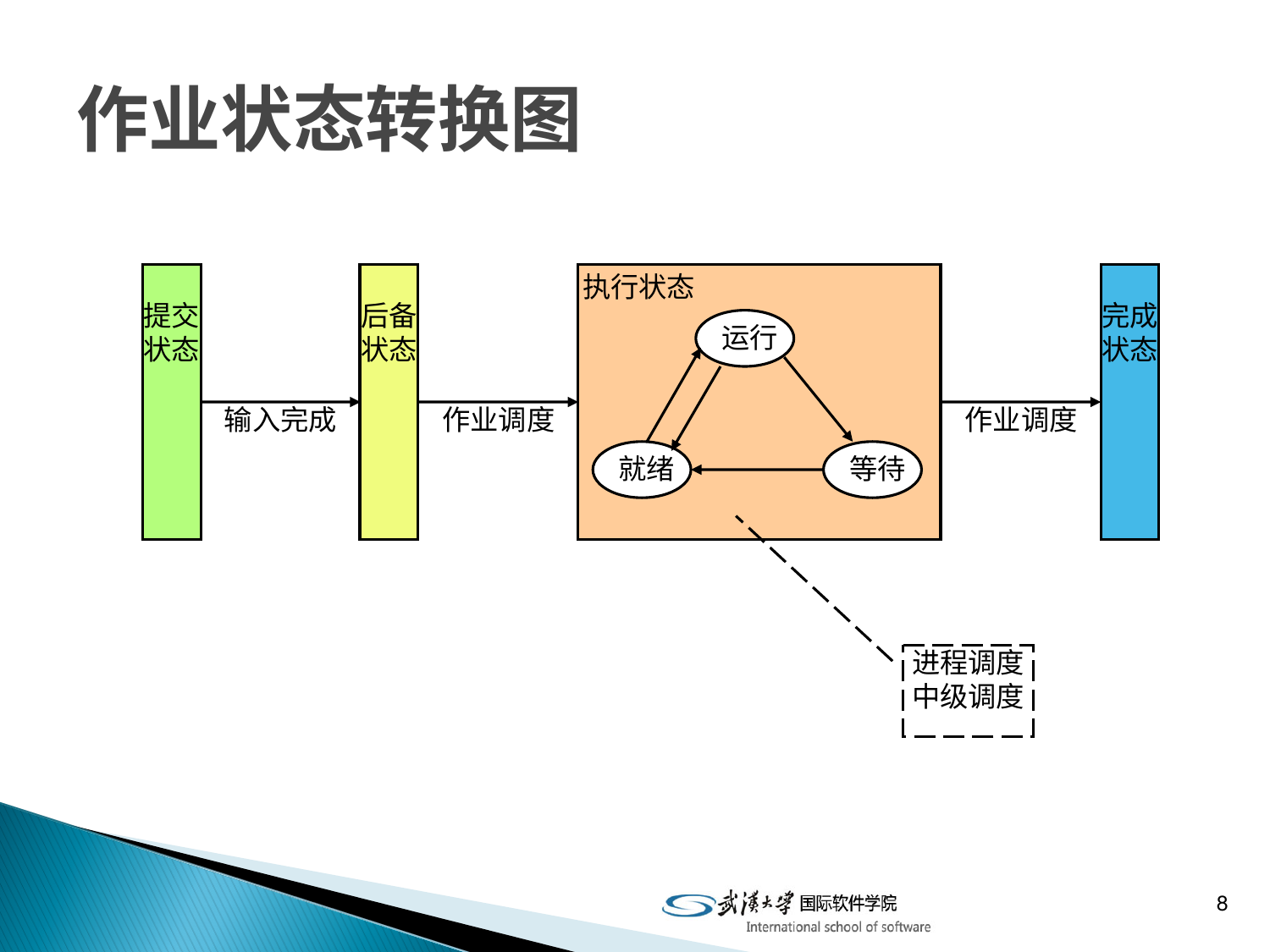

# 作业状态转换图

提交状态

后备状态
执行状态

完成状态

运行

输入完成

作业调度

作业调度

就绪
等待

进程调度
中级调度